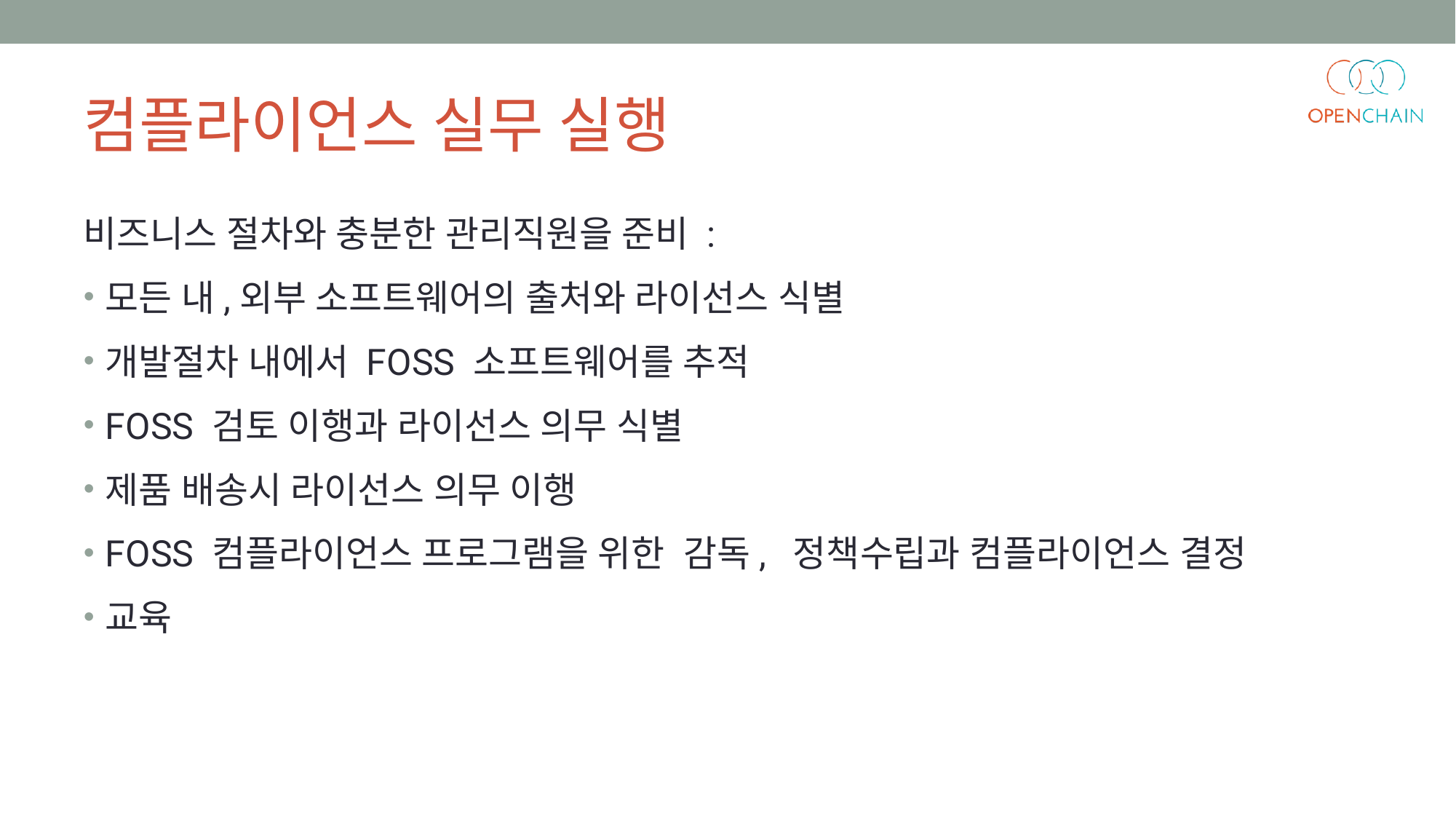

# 컴플라이언스 실무 실행
비즈니스 절차와 충분한 관리직원을 준비 :
모든 내,외부 소프트웨어의 출처와 라이선스 식별
개발절차 내에서 FOSS 소프트웨어를 추적
FOSS 검토 이행과 라이선스 의무 식별
제품 배송시 라이선스 의무 이행
FOSS 컴플라이언스 프로그램을 위한  감독,  정책수립과 컴플라이언스 결정
교육